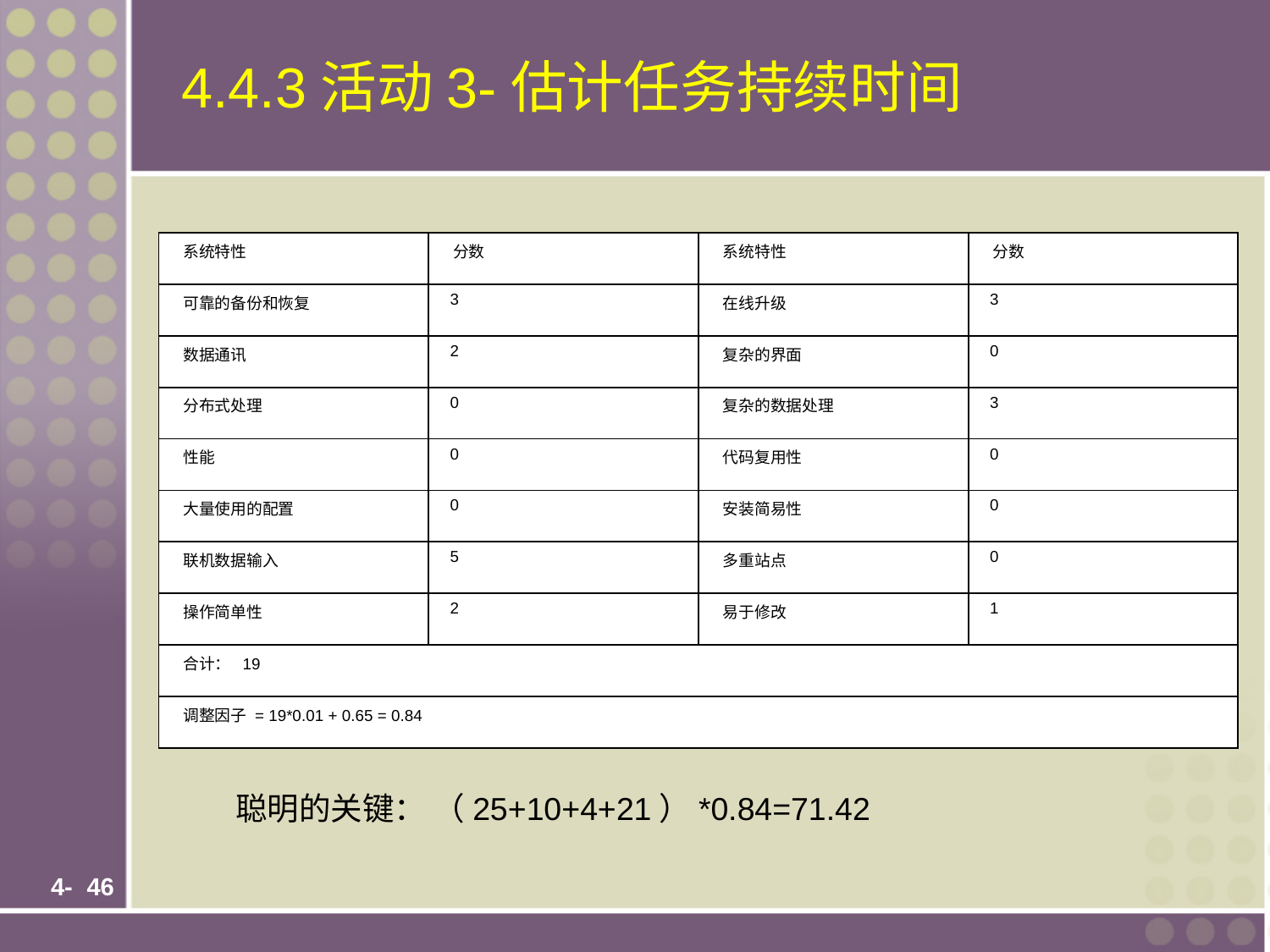

# 4.4.3活动3-估计任务持续时间
| 系统特性 | 分数 | 系统特性 | 分数 |
| --- | --- | --- | --- |
| 可靠的备份和恢复 | 3 | 在线升级 | 3 |
| 数据通讯 | 2 | 复杂的界面 | 0 |
| 分布式处理 | 0 | 复杂的数据处理 | 3 |
| 性能 | 0 | 代码复用性 | 0 |
| 大量使用的配置 | 0 | 安装简易性 | 0 |
| 联机数据输入 | 5 | 多重站点 | 0 |
| 操作简单性 | 2 | 易于修改 | 1 |
| 合计： 19 |  |  |  |
| 调整因子 = 19\*0.01 + 0.65 = 0.84 |  |  |  |
  聪明的关键： （25+10+4+21）*0.84=71.42
  4-  46